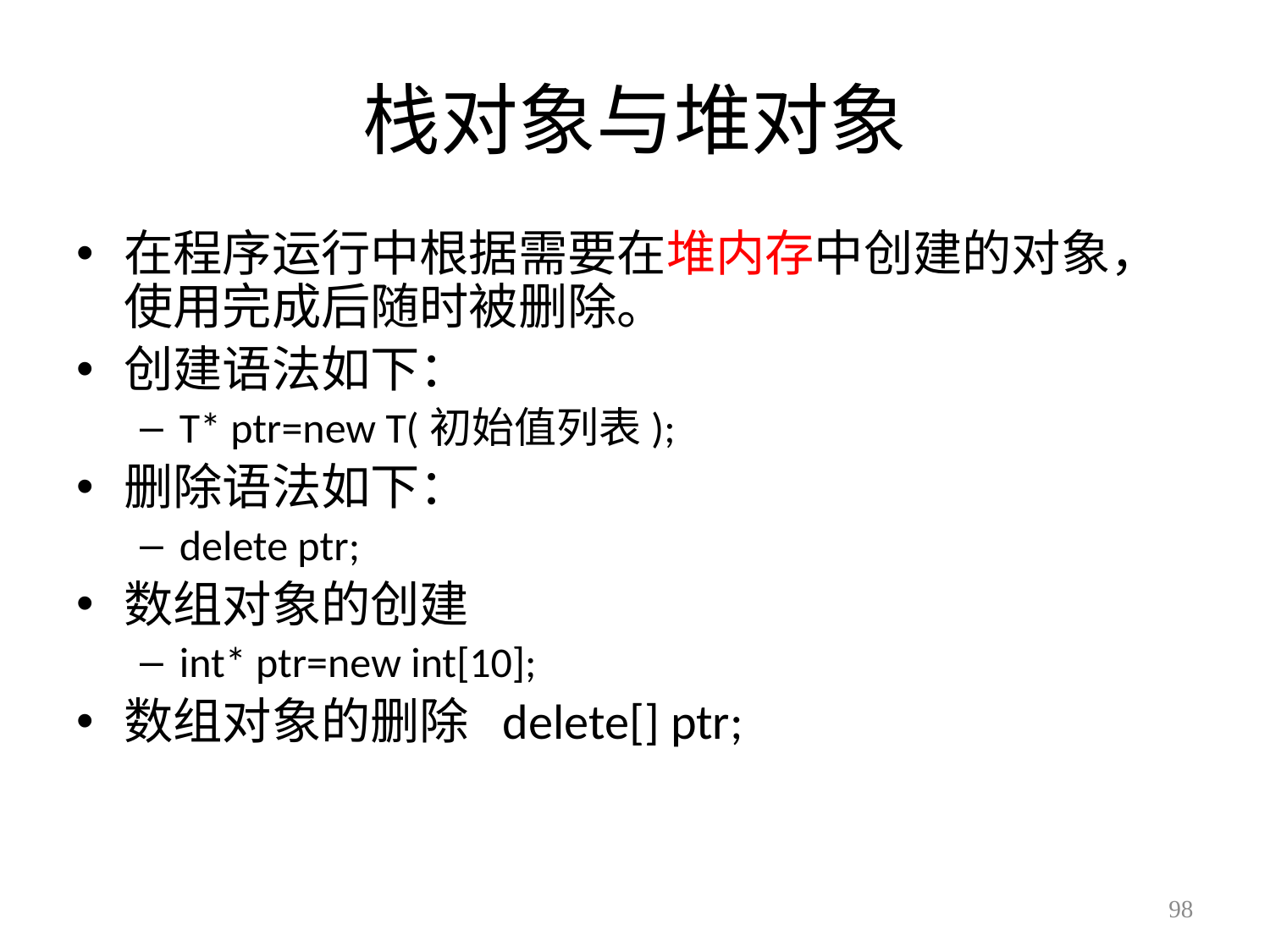

# 栈对象与堆对象
在程序运行中根据需要在堆内存中创建的对象，使用完成后随时被删除。
创建语法如下：
T* ptr=new T(初始值列表);
删除语法如下：
delete ptr;
数组对象的创建
int* ptr=new int[10];
数组对象的删除  delete[] ptr;
98